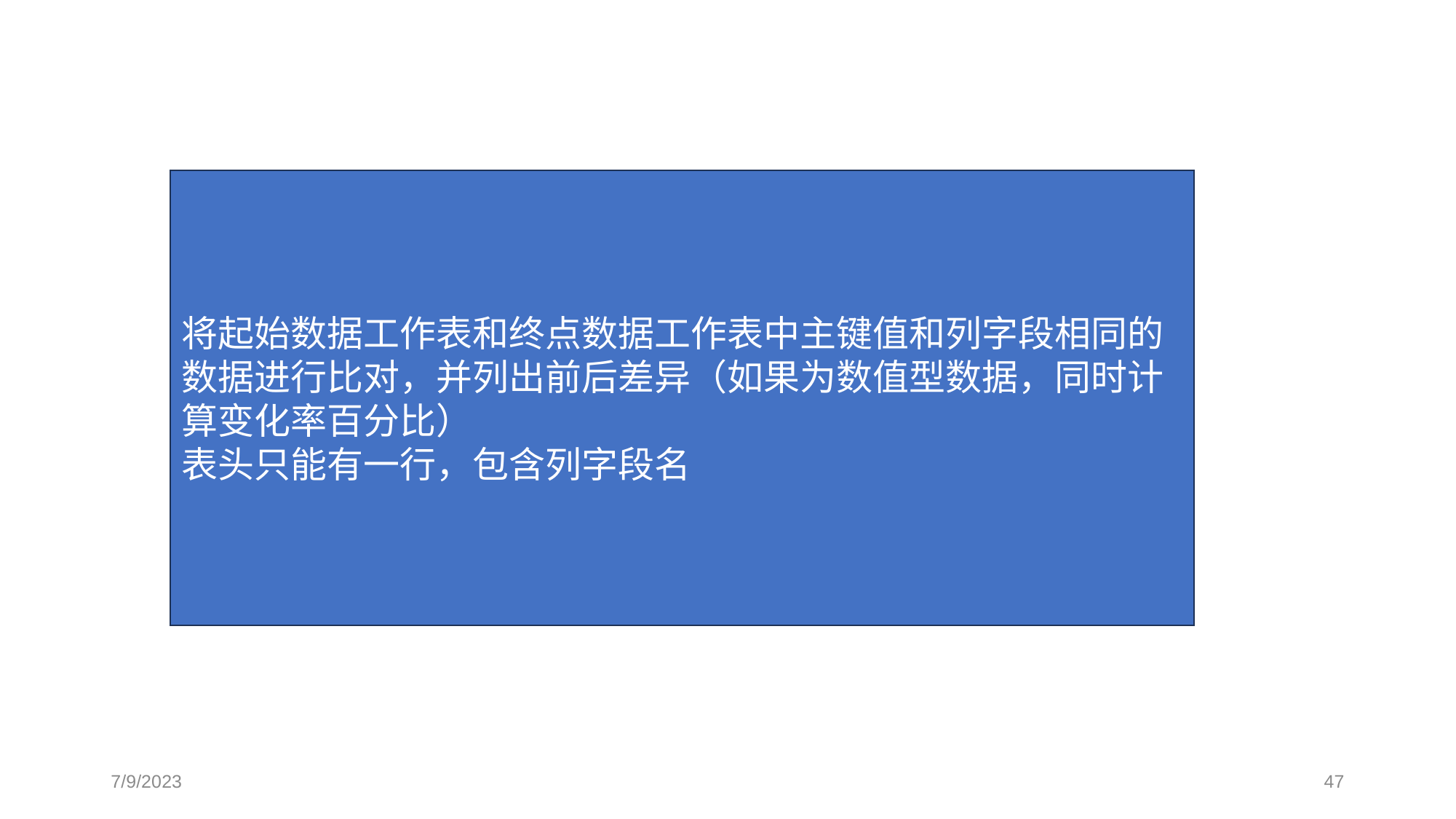

将起始数据工作表和终点数据工作表中主键值和列字段相同的数据进行比对，并列出前后差异（如果为数值型数据，同时计算变化率百分比）
表头只能有一行，包含列字段名
7/9/2023

47